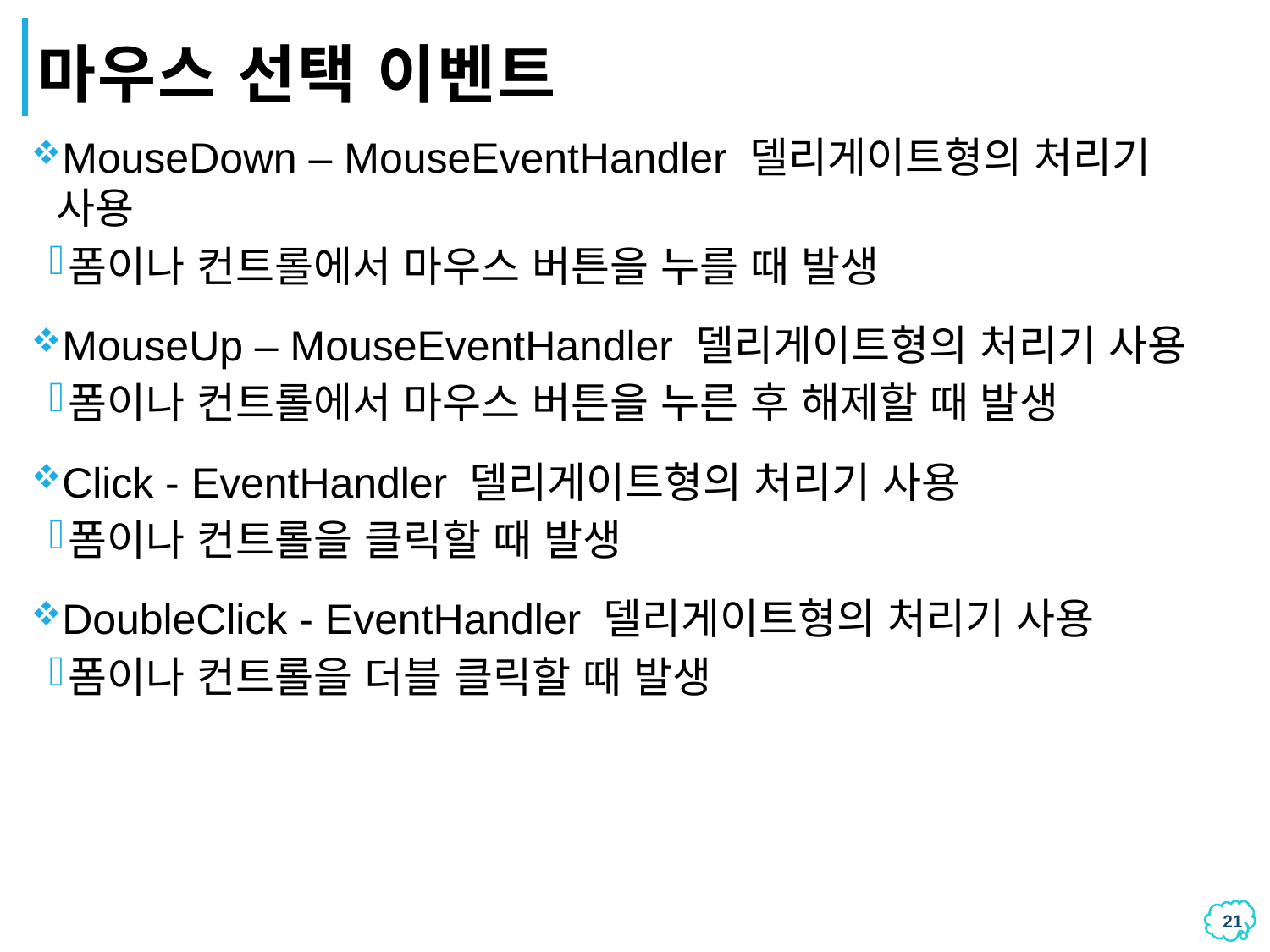

# 마우스 선택 이벤트
MouseDown – MouseEventHandler 델리게이트형의 처리기 사용
폼이나 컨트롤에서 마우스 버튼을 누를 때 발생
MouseUp – MouseEventHandler 델리게이트형의 처리기 사용
폼이나 컨트롤에서 마우스 버튼을 누른 후 해제할 때 발생
Click - EventHandler 델리게이트형의 처리기 사용
폼이나 컨트롤을 클릭할 때 발생
DoubleClick - EventHandler 델리게이트형의 처리기 사용
폼이나 컨트롤을 더블 클릭할 때 발생
21